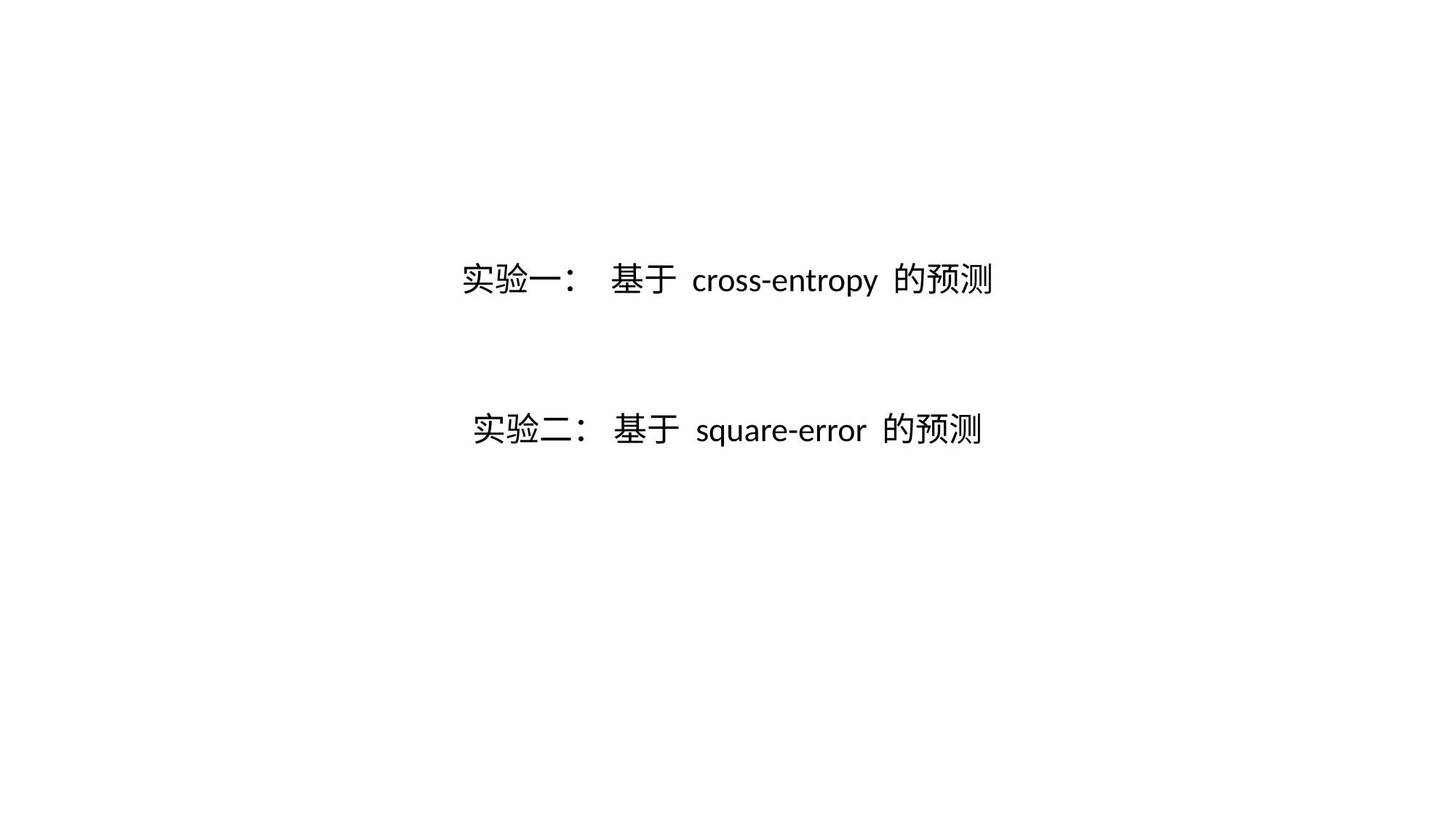

实验一：  基于 cross-entropy 的预测

实验二： 基于 square-error 的预测